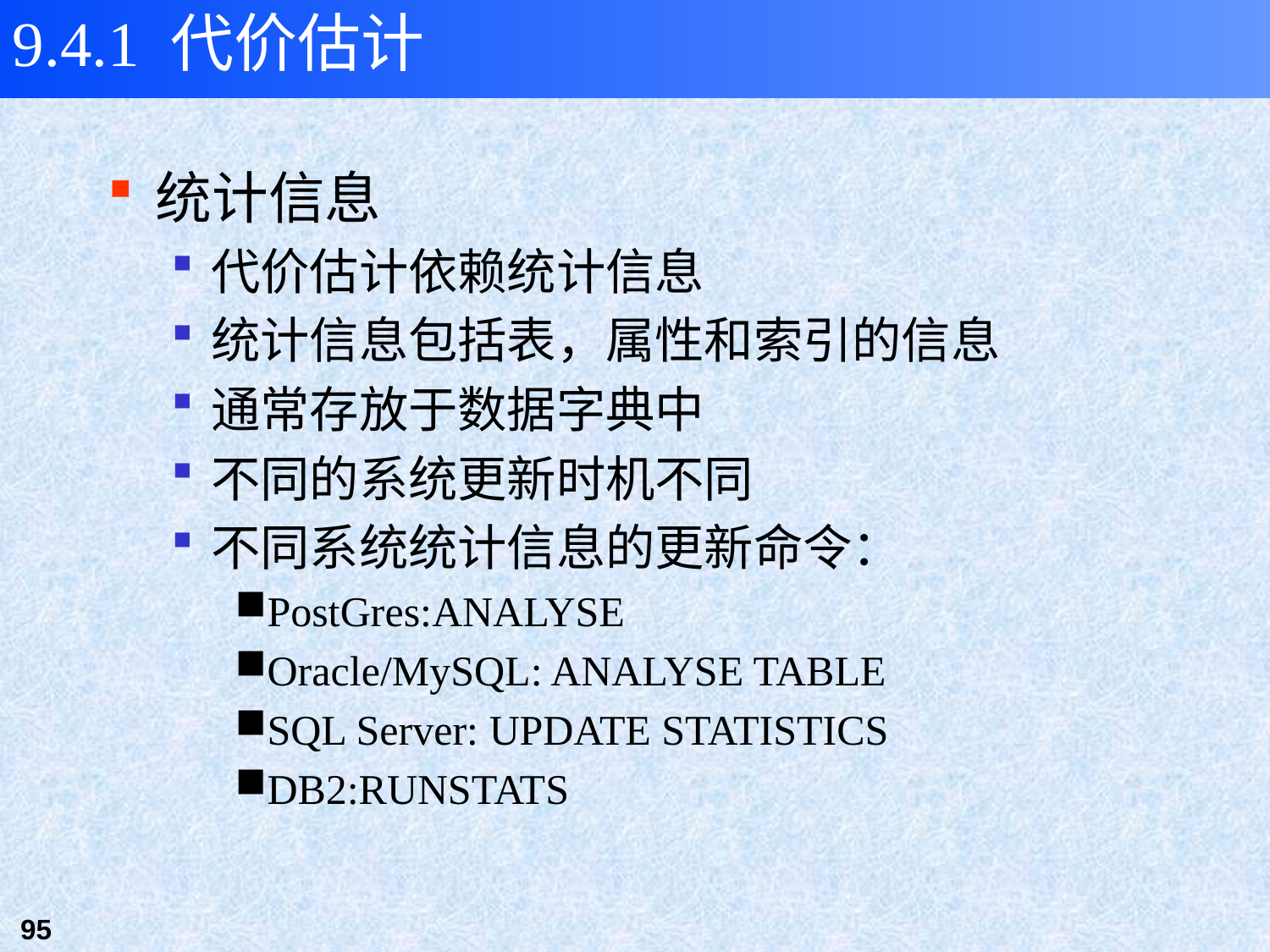

9.4.1 代价估计
统计信息
代价估计依赖统计信息
统计信息包括表，属性和索引的信息
通常存放于数据字典中
不同的系统更新时机不同
不同系统统计信息的更新命令：
PostGres:ANALYSE
Oracle/MySQL: ANALYSE TABLE
SQL Server: UPDATE STATISTICS
DB2:RUNSTATS